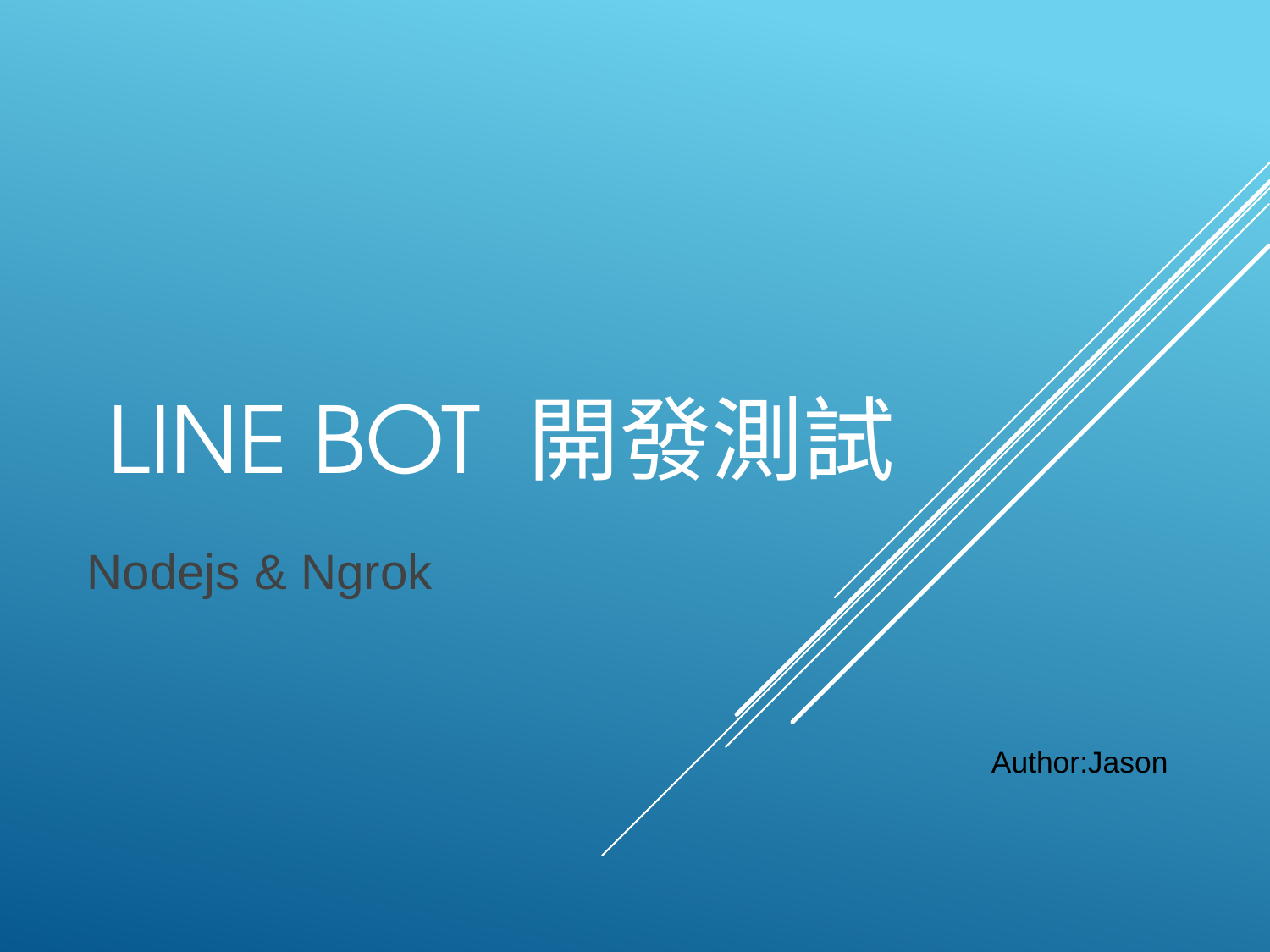

# Line Bot 開發測試
Nodejs & Ngrok

Author:Jason